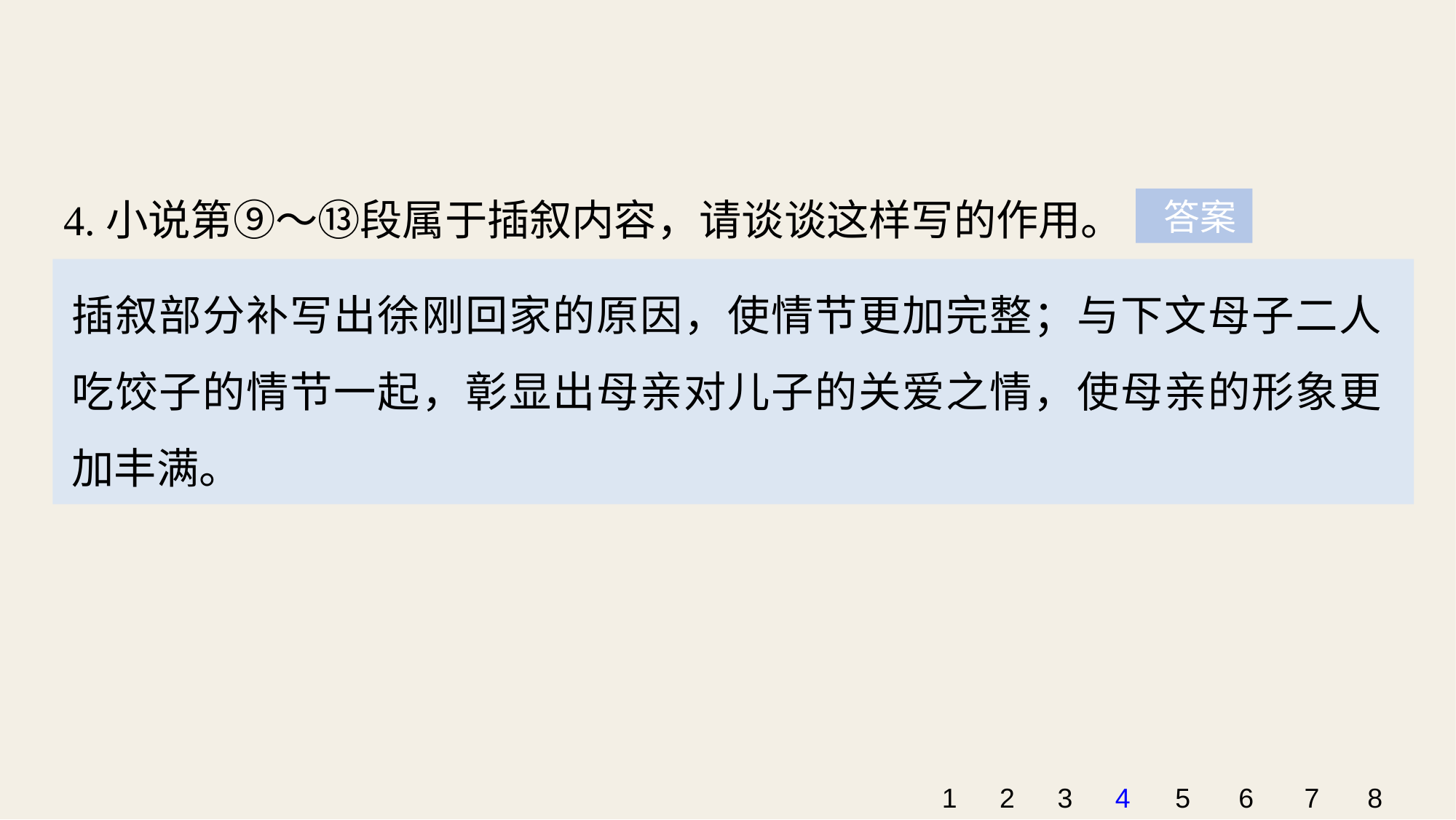

4.小说第⑨～⑬段属于插叙内容，请谈谈这样写的作用。
 答案
插叙部分补写出徐刚回家的原因，使情节更加完整；与下文母子二人吃饺子的情节一起，彰显出母亲对儿子的关爱之情，使母亲的形象更加丰满。

1
2
3
4
5
6
7
8